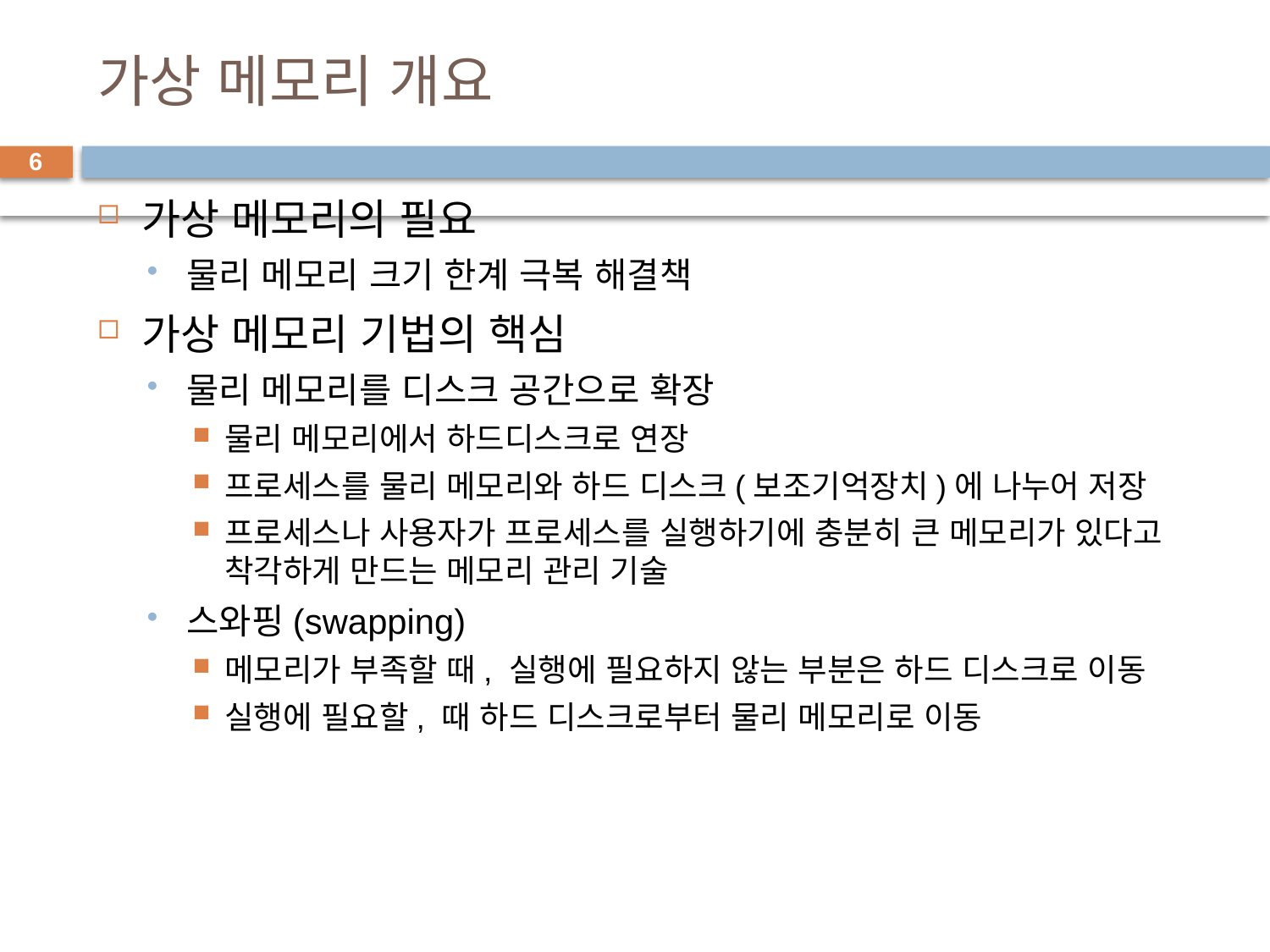

# 가상 메모리 개요
6
가상 메모리의 필요
물리 메모리 크기 한계 극복 해결책
가상 메모리 기법의 핵심
물리 메모리를 디스크 공간으로 확장
물리 메모리에서 하드디스크로 연장
프로세스를 물리 메모리와 하드 디스크(보조기억장치)에 나누어 저장
프로세스나 사용자가 프로세스를 실행하기에 충분히 큰 메모리가 있다고 착각하게 만드는 메모리 관리 기술
스와핑(swapping)
메모리가 부족할 때, 실행에 필요하지 않는 부분은 하드 디스크로 이동
실행에 필요할, 때 하드 디스크로부터 물리 메모리로 이동